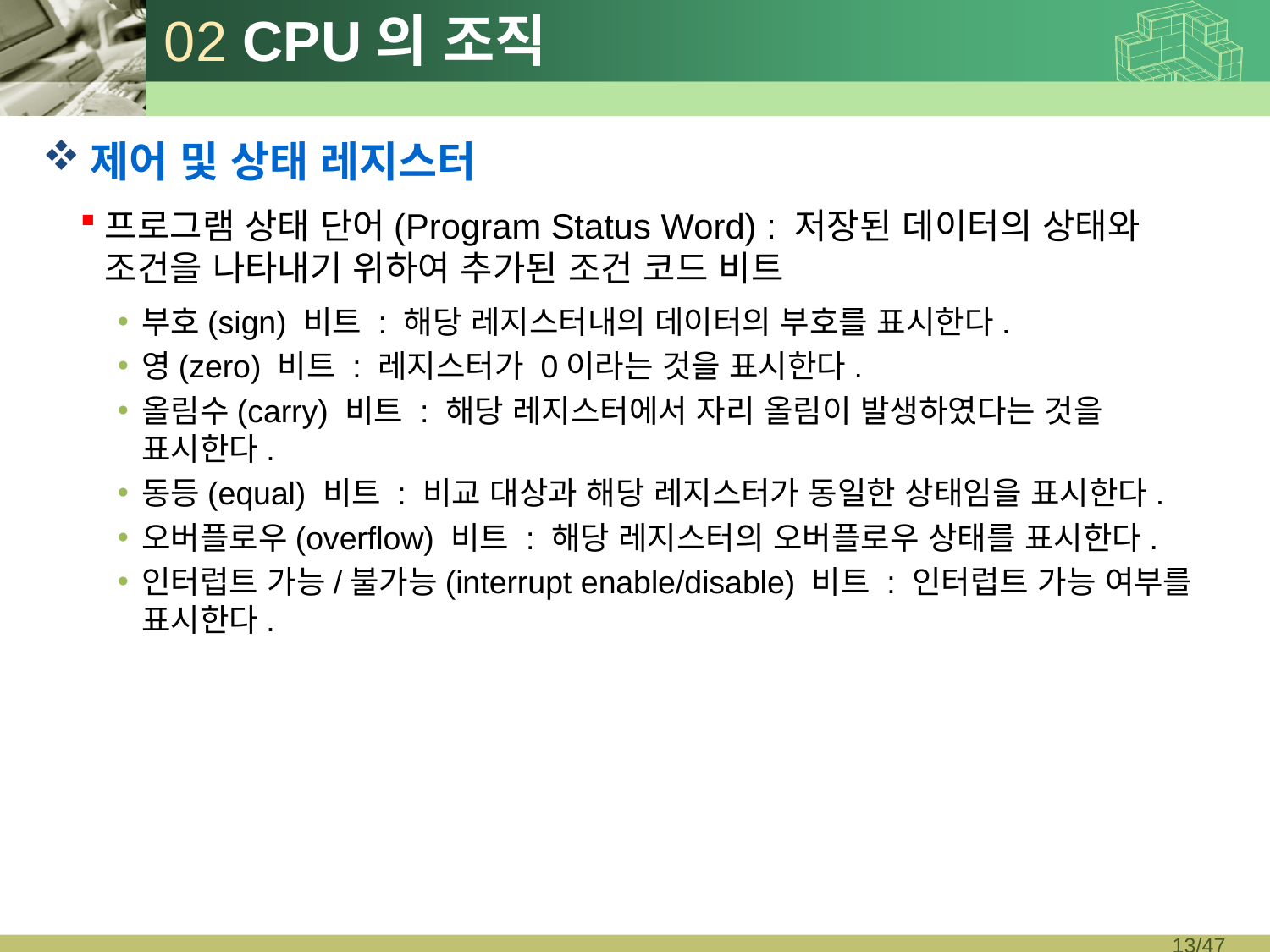

# 02 CPU의 조직
제어 및 상태 레지스터
프로그램 상태 단어(Program Status Word) : 저장된 데이터의 상태와 조건을 나타내기 위하여 추가된 조건 코드 비트
부호(sign) 비트 : 해당 레지스터내의 데이터의 부호를 표시한다.
영(zero) 비트 : 레지스터가 0이라는 것을 표시한다.
올림수(carry) 비트 : 해당 레지스터에서 자리 올림이 발생하였다는 것을 표시한다.
동등(equal) 비트 : 비교 대상과 해당 레지스터가 동일한 상태임을 표시한다.
오버플로우(overflow) 비트 : 해당 레지스터의 오버플로우 상태를 표시한다.
인터럽트 가능/불가능(interrupt enable/disable) 비트 : 인터럽트 가능 여부를 표시한다.